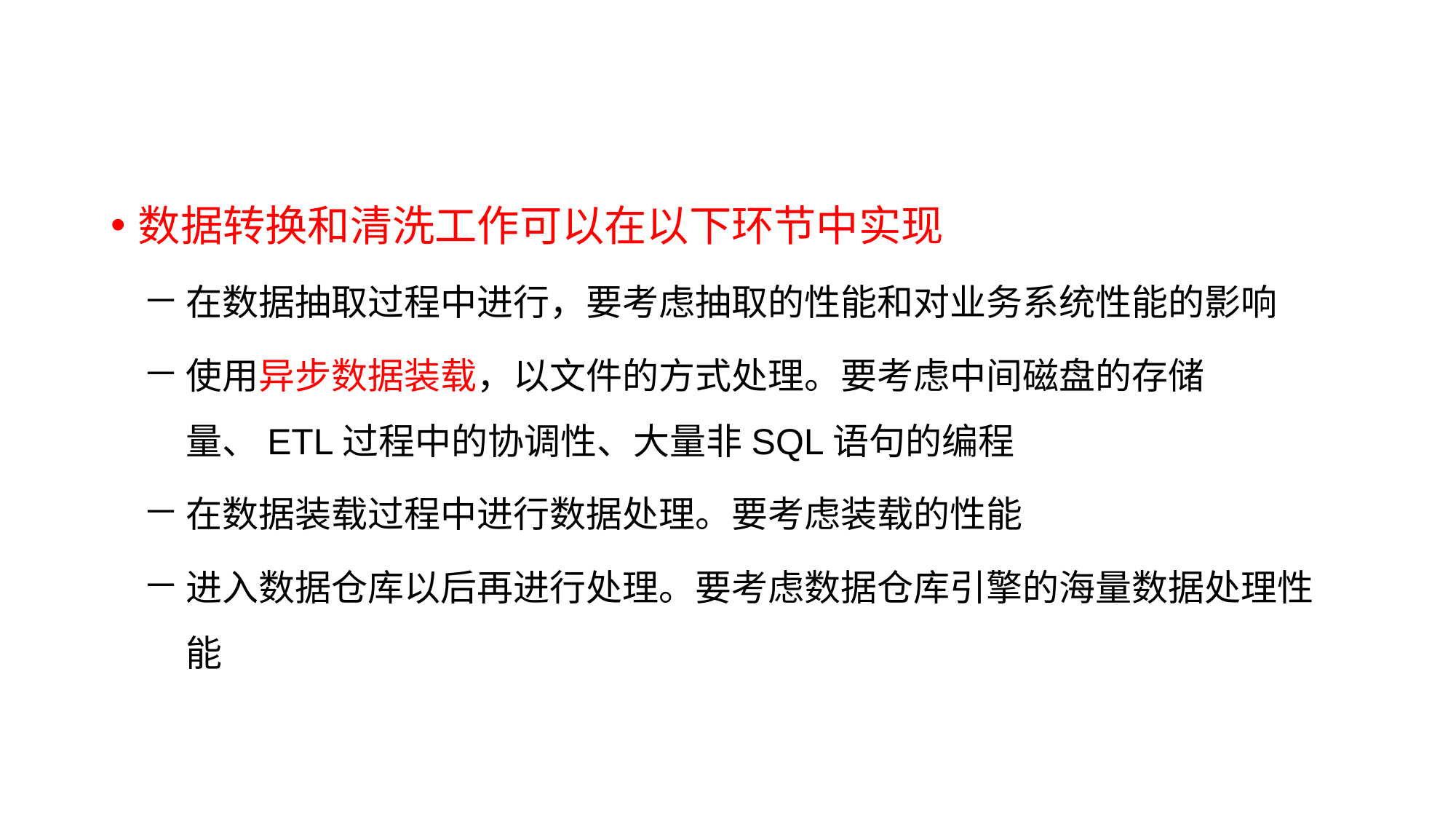

#
数据转换和清洗工作可以在以下环节中实现
在数据抽取过程中进行，要考虑抽取的性能和对业务系统性能的影响
使用异步数据装载，以文件的方式处理。要考虑中间磁盘的存储量、ETL过程中的协调性、大量非SQL语句的编程
在数据装载过程中进行数据处理。要考虑装载的性能
进入数据仓库以后再进行处理。要考虑数据仓库引擎的海量数据处理性能
56